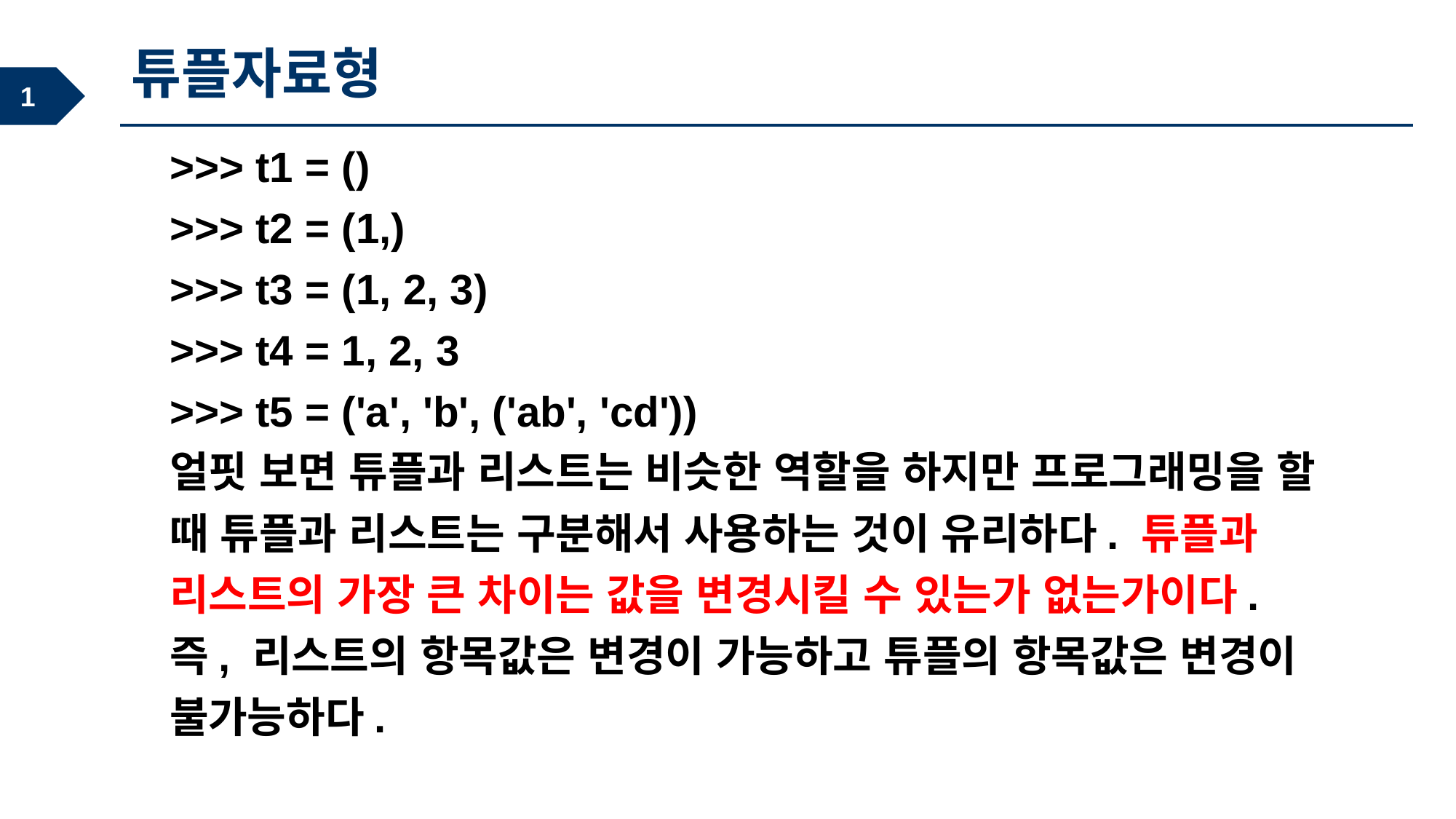

튜플자료형
>>> t1 = ()
>>> t2 = (1,)
>>> t3 = (1, 2, 3)
>>> t4 = 1, 2, 3
>>> t5 = ('a', 'b', ('ab', 'cd'))
얼핏 보면 튜플과 리스트는 비슷한 역할을 하지만 프로그래밍을 할 때 튜플과 리스트는 구분해서 사용하는 것이 유리하다. 튜플과 리스트의 가장 큰 차이는 값을 변경시킬 수 있는가 없는가이다. 즉, 리스트의 항목값은 변경이 가능하고 튜플의 항목값은 변경이 불가능하다.